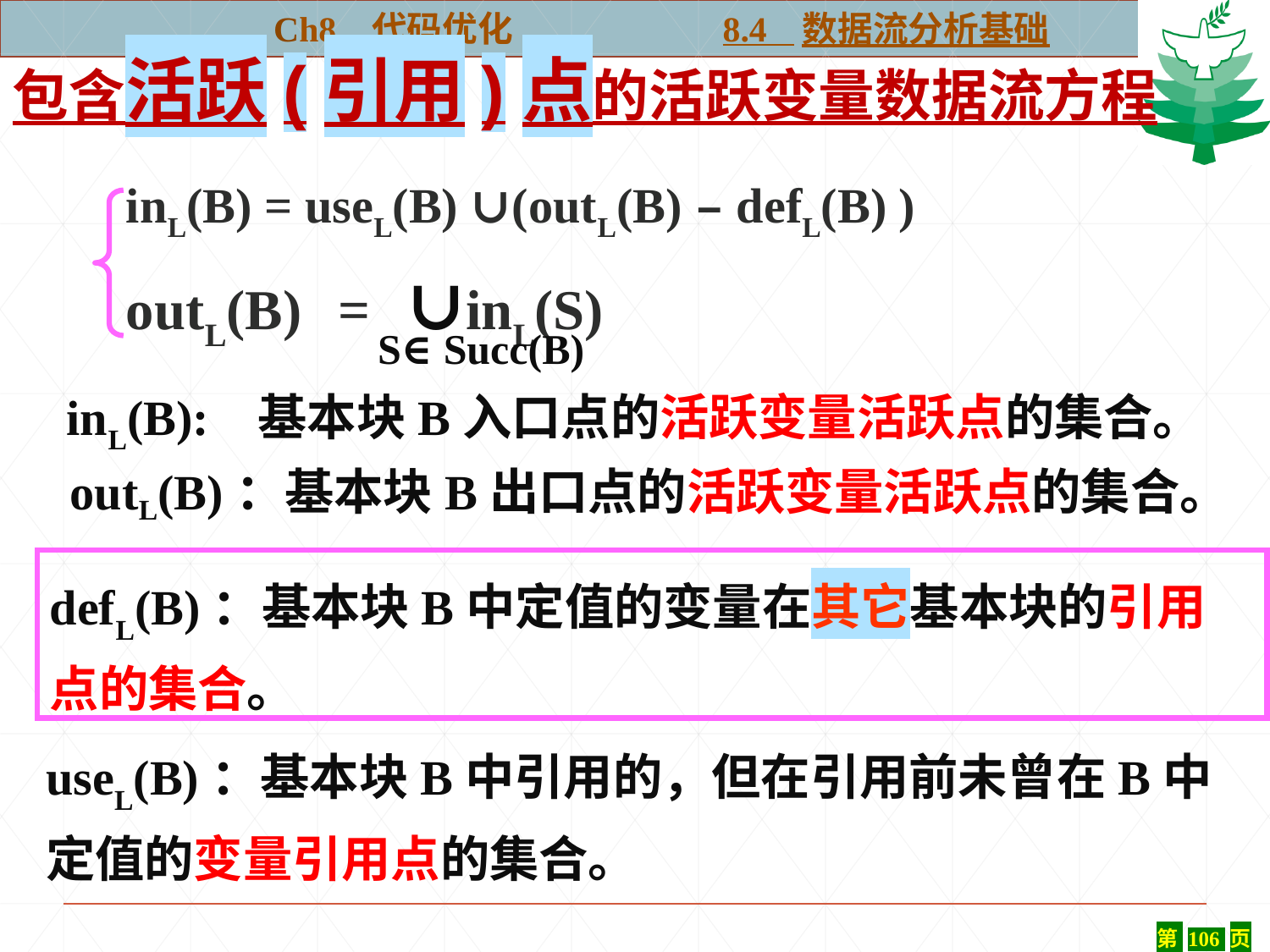

Ch8   代码优化                         8.4   数据流分析基础
包含活跃(引用)点的活跃变量数据流方程
inL(B) = useL(B) ∪(outL(B) – defL(B) )
outL(B) = ∪inL(S)

 S∈Succ(B)
inL(B):   基本块B入口点的活跃变量活跃点的集合。
   outL(B)：基本块B出口点的活跃变量活跃点的集合。
defL(B)：基本块B中定值的变量在其它基本块的引用点的集合。
useL(B)：基本块B中引用的，但在引用前未曾在B中定值的变量引用点的集合。
第 106 页